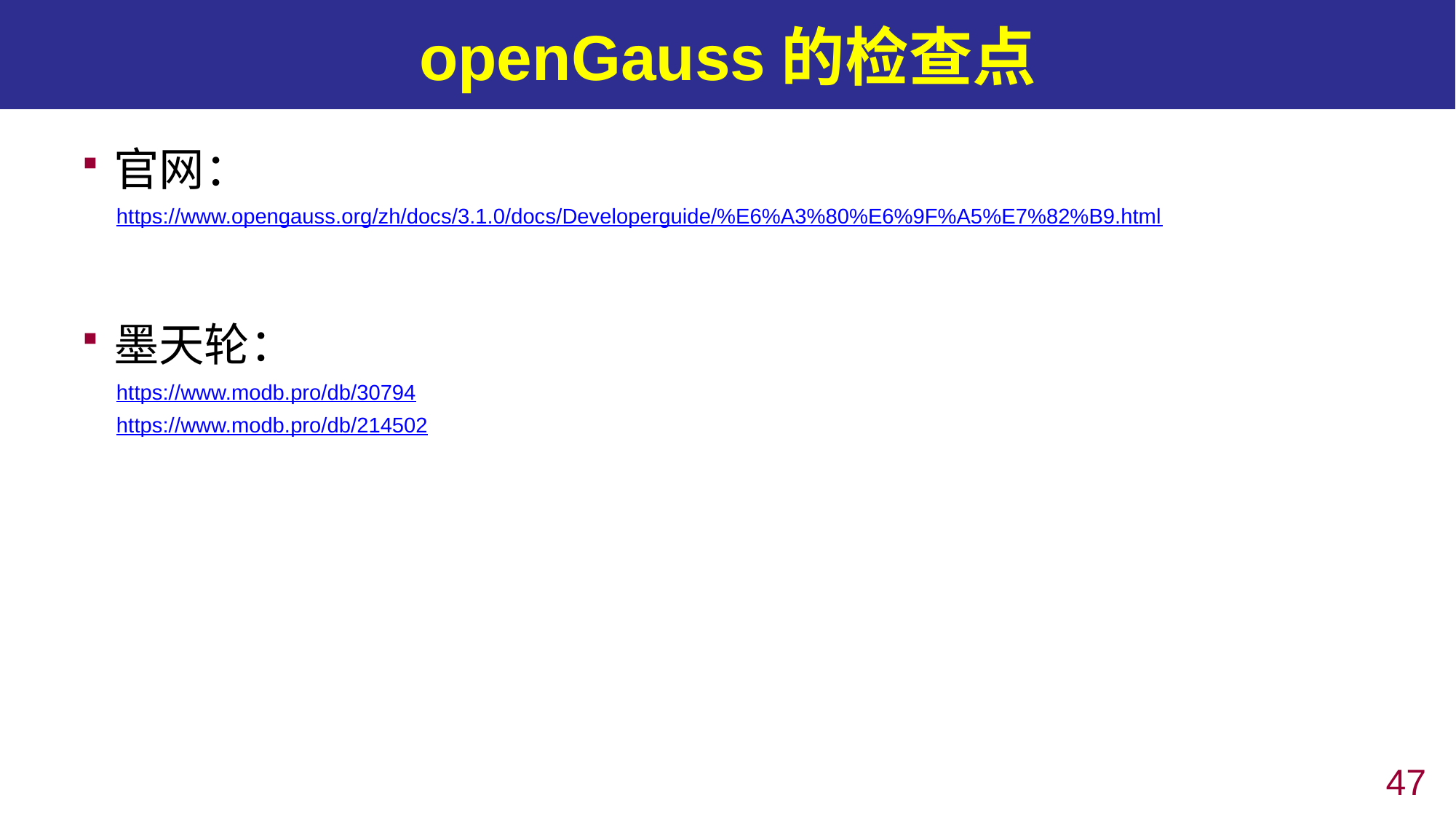

# openGauss的检查点
官网：
https://www.opengauss.org/zh/docs/3.1.0/docs/Developerguide/%E6%A3%80%E6%9F%A5%E7%82%B9.html

墨天轮：
https://www.modb.pro/db/30794
https://www.modb.pro/db/214502

47